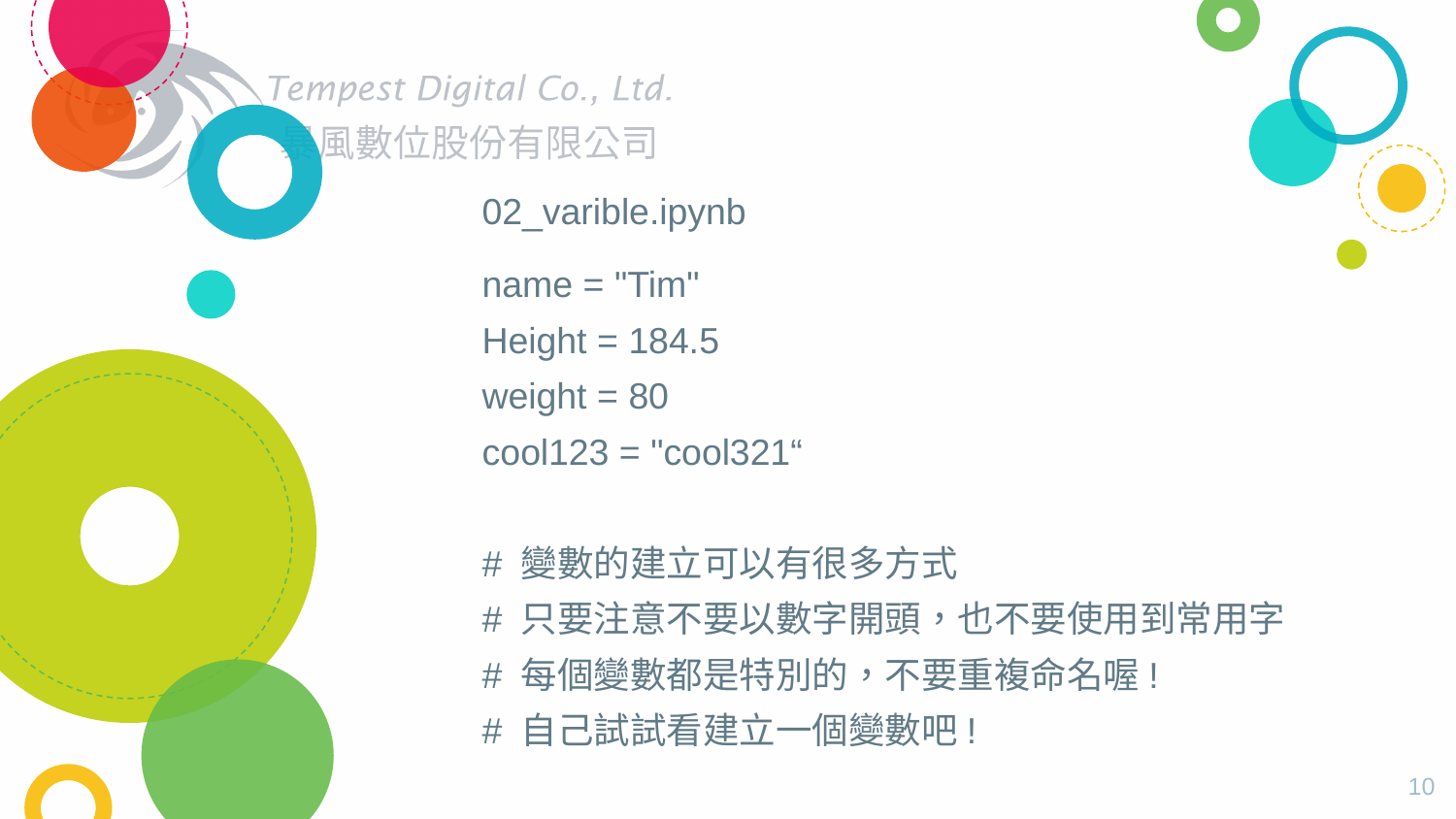

# 02_varible.ipynb
name = "Tim"
Height = 184.5
weight = 80
cool123 = "cool321“

# 變數的建立可以有很多方式
# 只要注意不要以數字開頭，也不要使用到常用字
# 每個變數都是特別的，不要重複命名喔!
# 自己試試看建立一個變數吧!

10